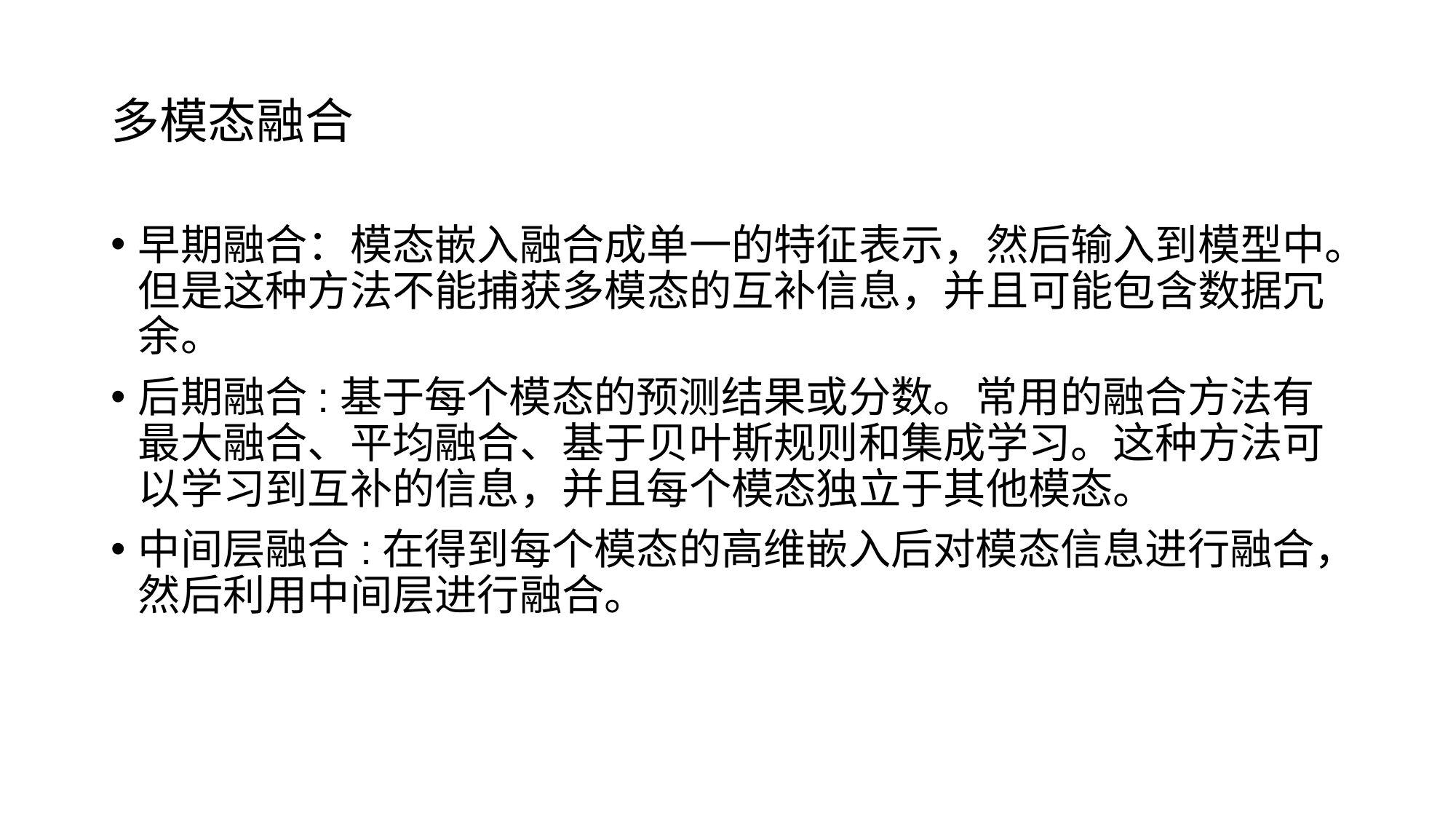

# 多模态融合
早期融合：模态嵌入融合成单一的特征表示，然后输入到模型中。但是这种方法不能捕获多模态的互补信息，并且可能包含数据冗余。
后期融合:基于每个模态的预测结果或分数。常用的融合方法有最大融合、平均融合、基于贝叶斯规则和集成学习。这种方法可以学习到互补的信息，并且每个模态独立于其他模态。
中间层融合:在得到每个模态的高维嵌入后对模态信息进行融合，然后利用中间层进行融合。